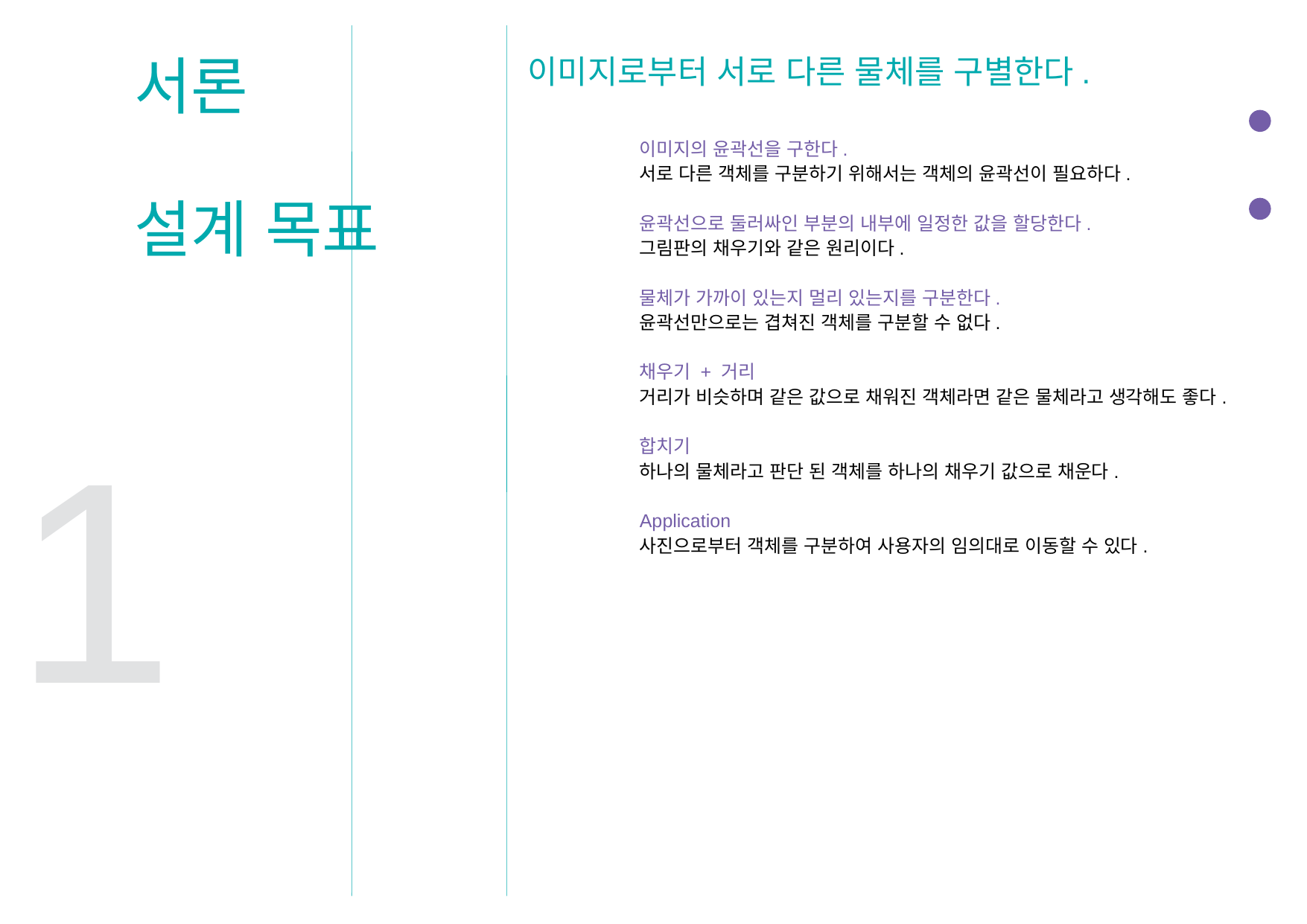

서론

설계 목표
이미지로부터 서로 다른 물체를 구별한다.
	이미지의 윤곽선을 구한다.
	서로 다른 객체를 구분하기 위해서는 객체의 윤곽선이 필요하다.

	윤곽선으로 둘러싸인 부분의 내부에 일정한 값을 할당한다.
	그림판의 채우기와 같은 원리이다.

	물체가 가까이 있는지 멀리 있는지를 구분한다.
	윤곽선만으로는 겹쳐진 객체를 구분할 수 없다.

	채우기 + 거리
	거리가 비슷하며 같은 값으로 채워진 객체라면 같은 물체라고 생각해도 좋다.

	합치기
	하나의 물체라고 판단 된 객체를 하나의 채우기 값으로 채운다.

	Application
	사진으로부터 객체를 구분하여 사용자의 임의대로 이동할 수 있다.
1.1